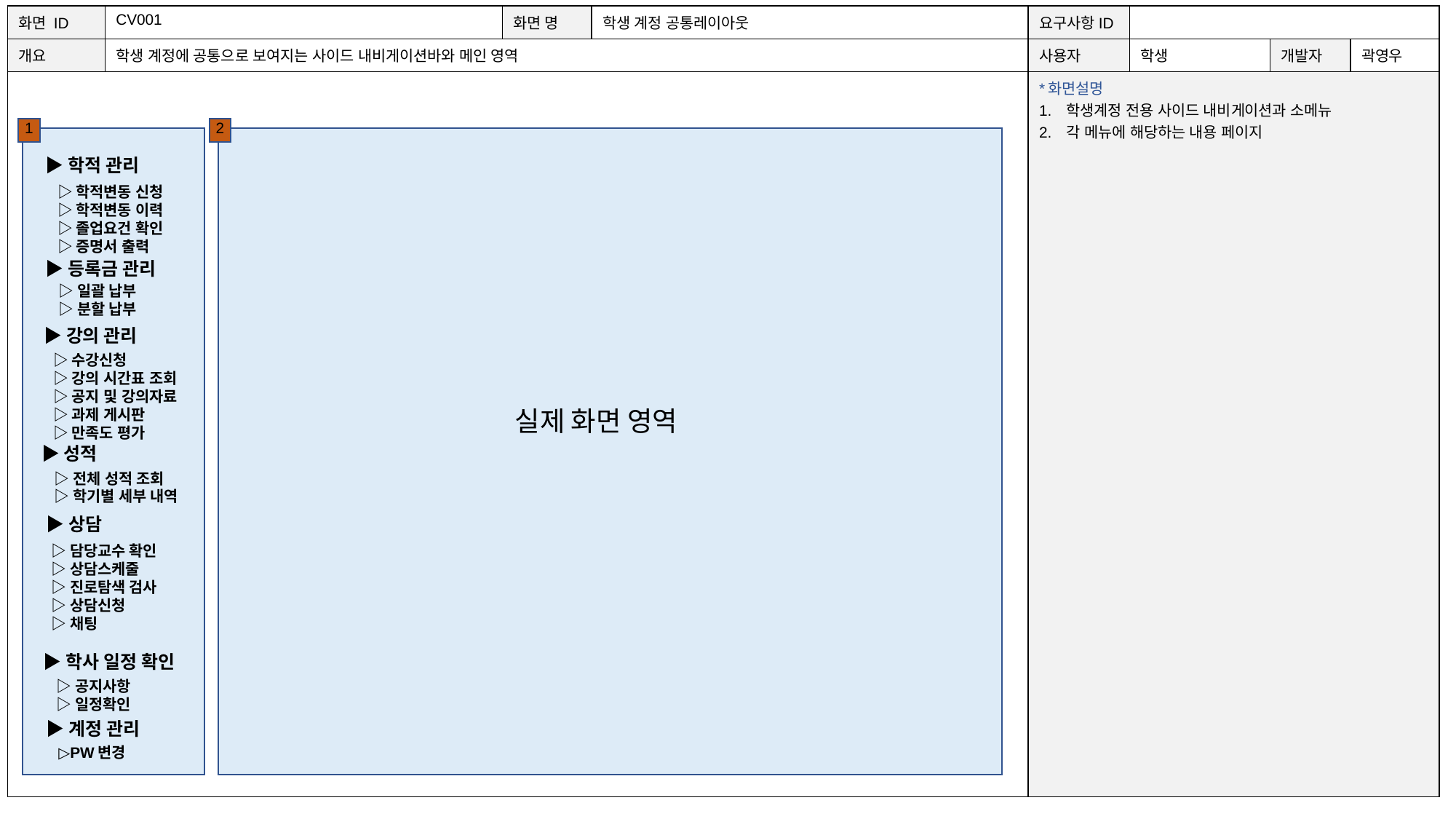

| 화면 ID | CV001 | 화면 명 | 학생 계정 공통레이아웃 | 요구사항ID |  |  |  |
| --- | --- | --- | --- | --- | --- | --- | --- |
| 개요 | 학생 계정에 공통으로 보여지는 사이드 내비게이션바와 메인 영역 |  |  | 사용자 | 학생 | 개발자 | 곽영우 |
|  |  |  |  | \*화면설명 학생계정 전용 사이드 내비게이션과 소메뉴 각 메뉴에 해당하는 내용 페이지 |  |  |  |
1
2

▶학적 관리
▷학적변동 신청
▷학적변동 이력
▷졸업요건 확인
▷증명서 출력
▶등록금 관리
▷일괄 납부
▷분할 납부
▶강의 관리
▷수강신청
▷강의 시간표 조회
▷공지 및 강의자료
▷과제 게시판
▷만족도 평가
실제 화면 영역
▶성적
▷전체 성적 조회
▷학기별 세부 내역
▶상담
▷담당교수 확인
▷상담스케줄
▷진로탐색 검사
▷상담신청
▷채팅
▶학사 일정 확인
▷공지사항
▷일정확인
▶계정 관리
▷PW변경